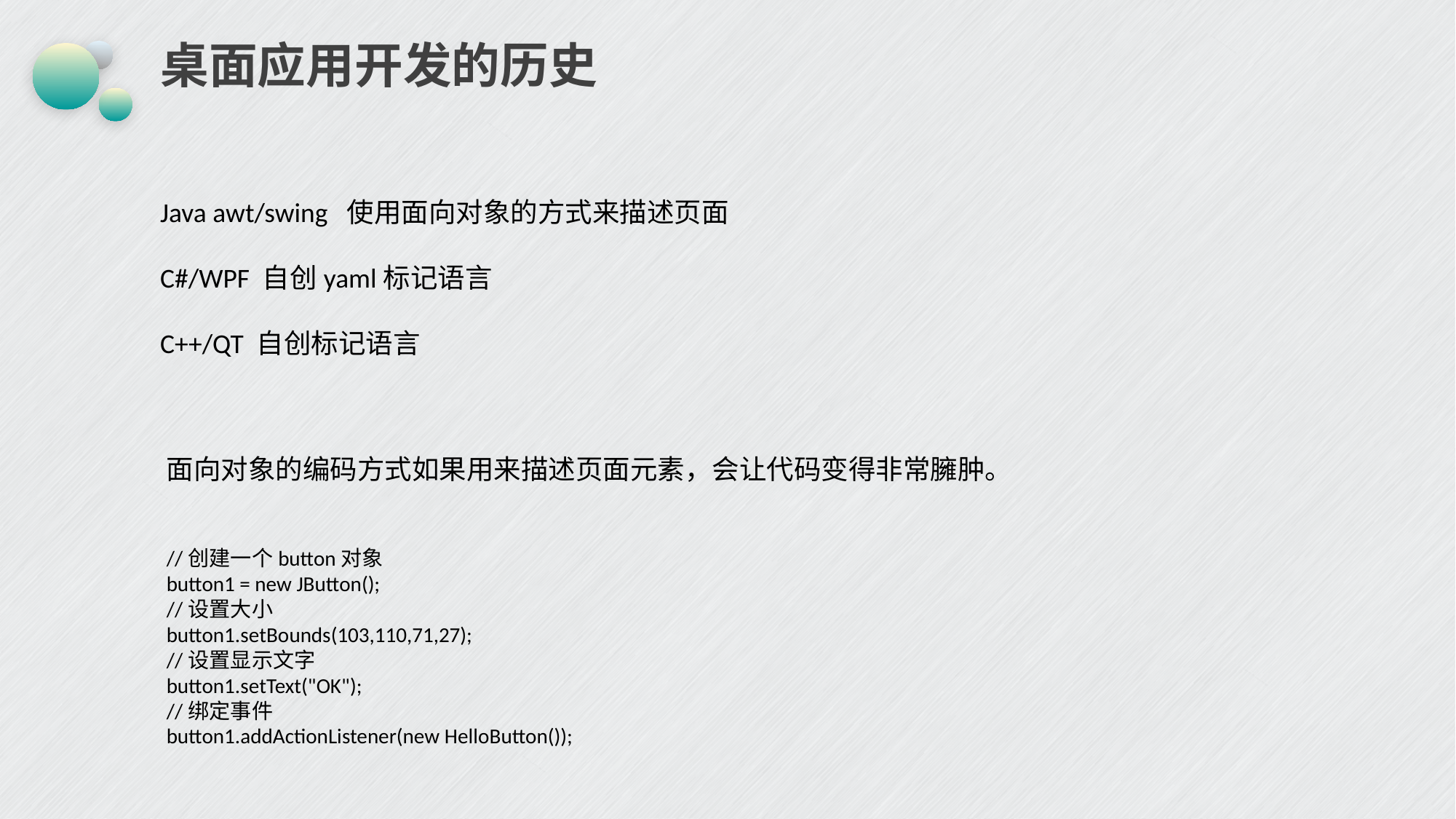

# 桌面应用开发的历史

Java awt/swing  使用面向对象的方式来描述页面

C#/WPF 自创yaml标记语言

C++/QT 自创标记语言

面向对象的编码方式如果用来描述页面元素，会让代码变得非常臃肿。

//创建一个button对象button1 = new JButton();//设置大小button1.setBounds(103,110,71,27);//设置显示文字button1.setText("OK");//绑定事件button1.addActionListener(new HelloButton());